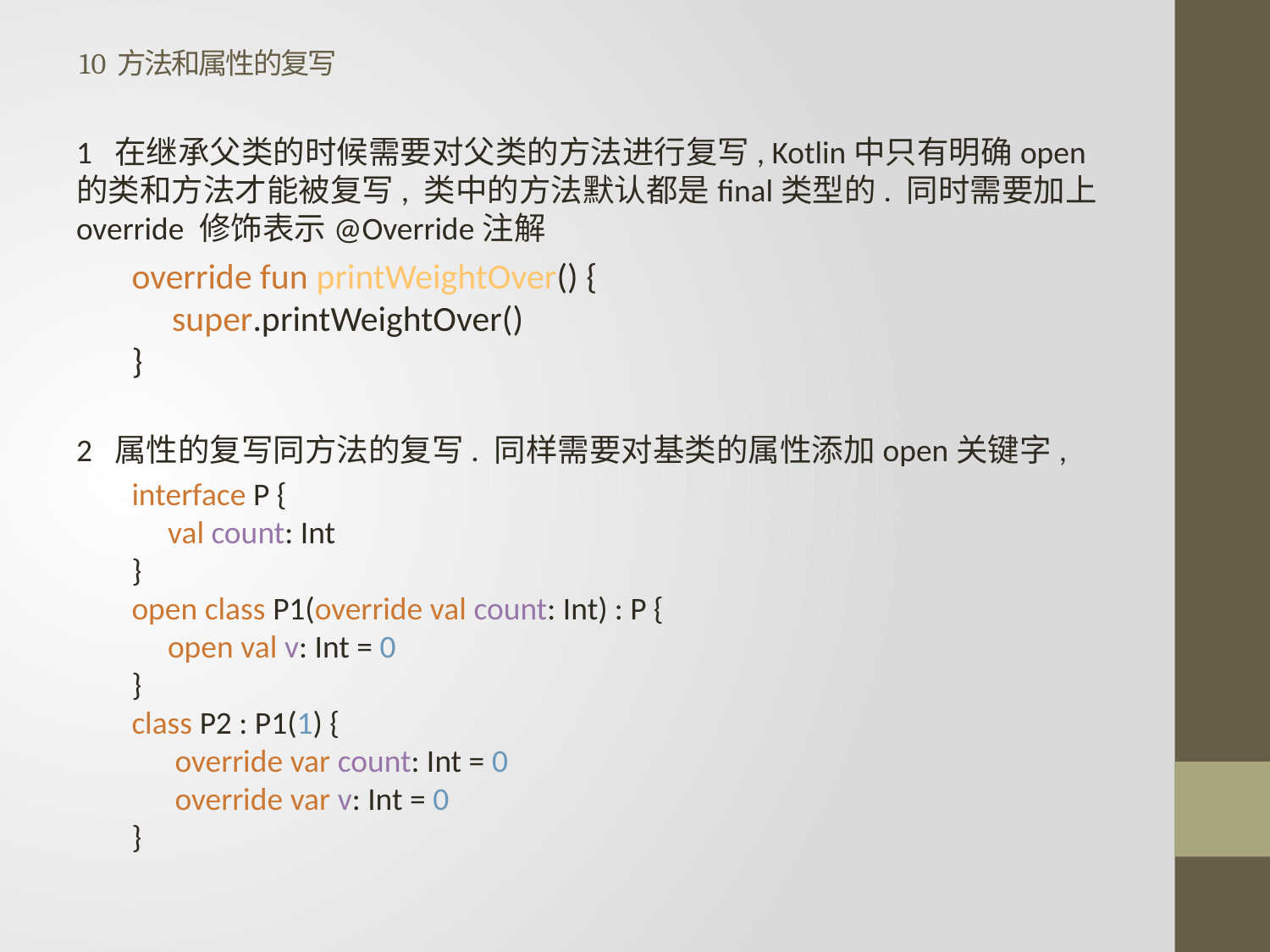

# 10 方法和属性的复写
1  在继承父类的时候需要对父类的方法进行复写, Kotlin中只有明确open的类和方法才能被复写, 类中的方法默认都是final类型的. 同时需要加上override 修饰表示@Override注解
override fun printWeightOver() {
     super.printWeightOver()
}
2  属性的复写同方法的复写. 同样需要对基类的属性添加open关键字,
interface P {
     val count: Int
}
open class P1(override val count: Int) : P {
     open val v: Int = 0
}
class P2 : P1(1) {
      override var count: Int = 0
      override var v: Int = 0
}